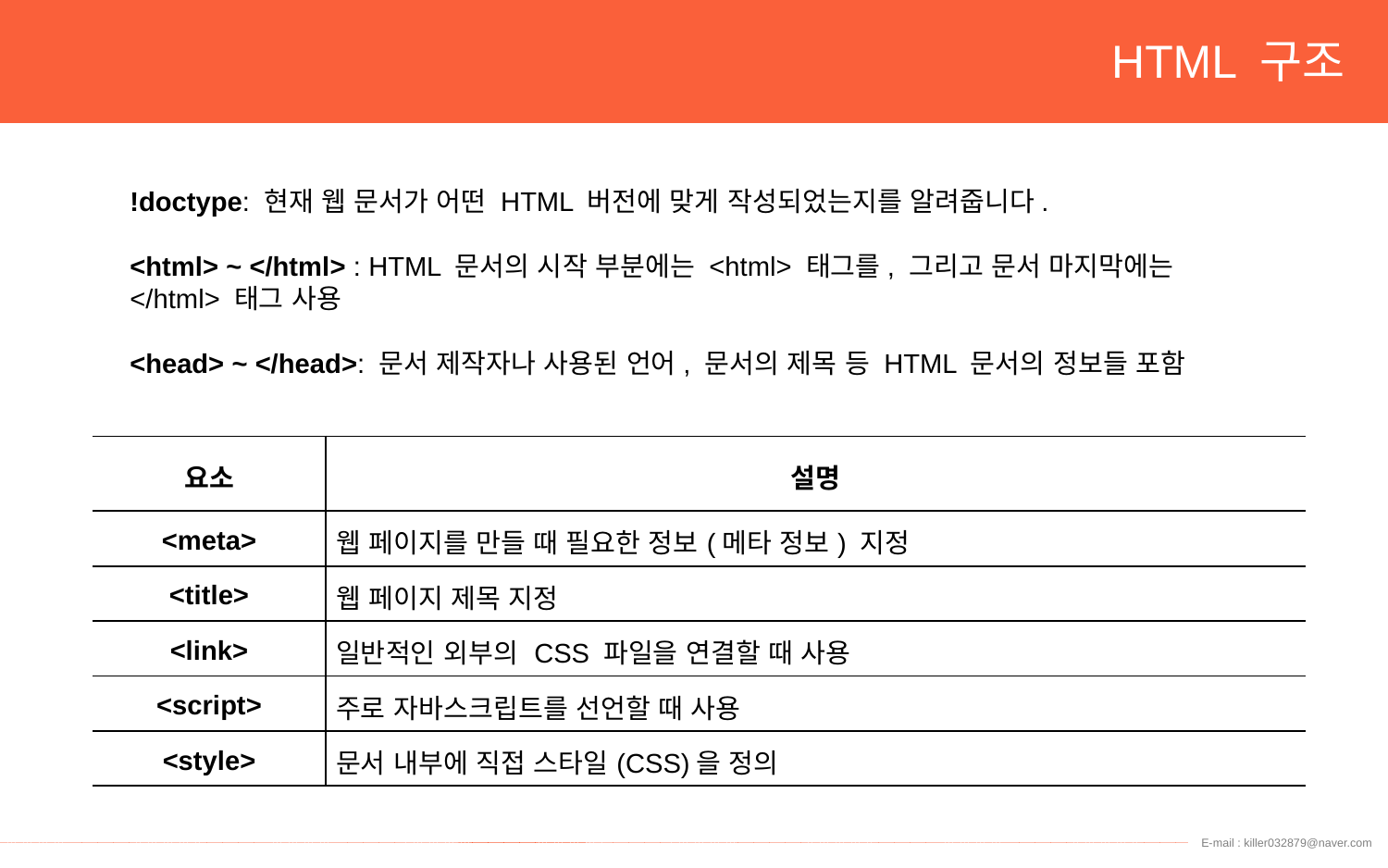

HTML 구조
!doctype: 현재 웹 문서가 어떤 HTML 버전에 맞게 작성되었는지를 알려줍니다.
<html> ~ </html> : HTML 문서의 시작 부분에는 <html> 태그를, 그리고 문서 마지막에는
</html> 태그 사용
<head> ~ </head>: 문서 제작자나 사용된 언어, 문서의 제목 등 HTML 문서의 정보들 포함

| 요소 | 설명 |
| --- | --- |
| <meta> | 웹 페이지를 만들 때 필요한 정보(메타 정보) 지정 |
| <title> | 웹 페이지 제목 지정 |
| <link> | 일반적인 외부의 CSS 파일을 연결할 때 사용 |
| <script> | 주로 자바스크립트를 선언할 때 사용 |
| <style> | 문서 내부에 직접 스타일(CSS)을 정의 |